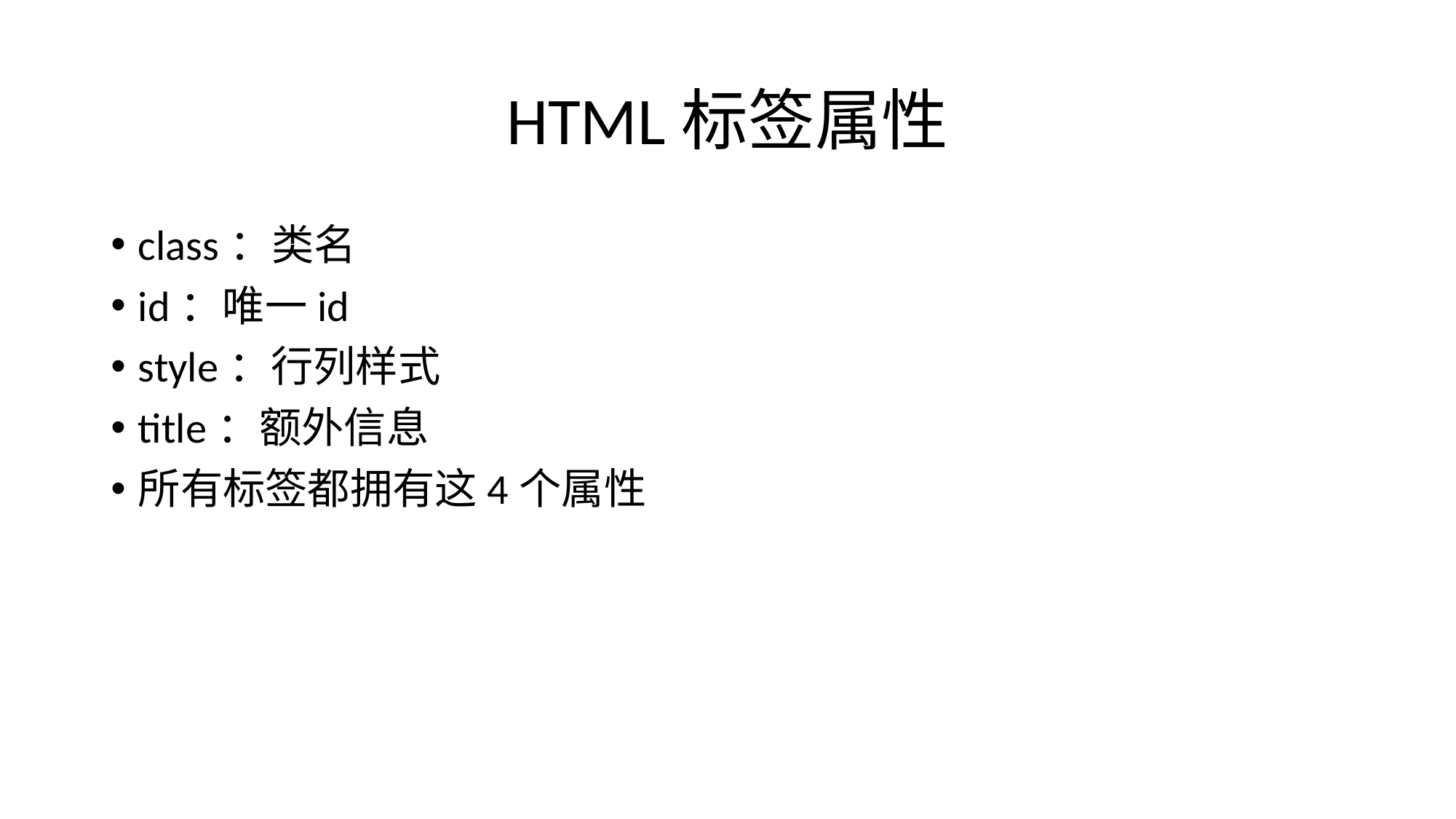

# HTML标签属性
class：类名
id：唯一id
style：行列样式
title：额外信息
所有标签都拥有这4个属性